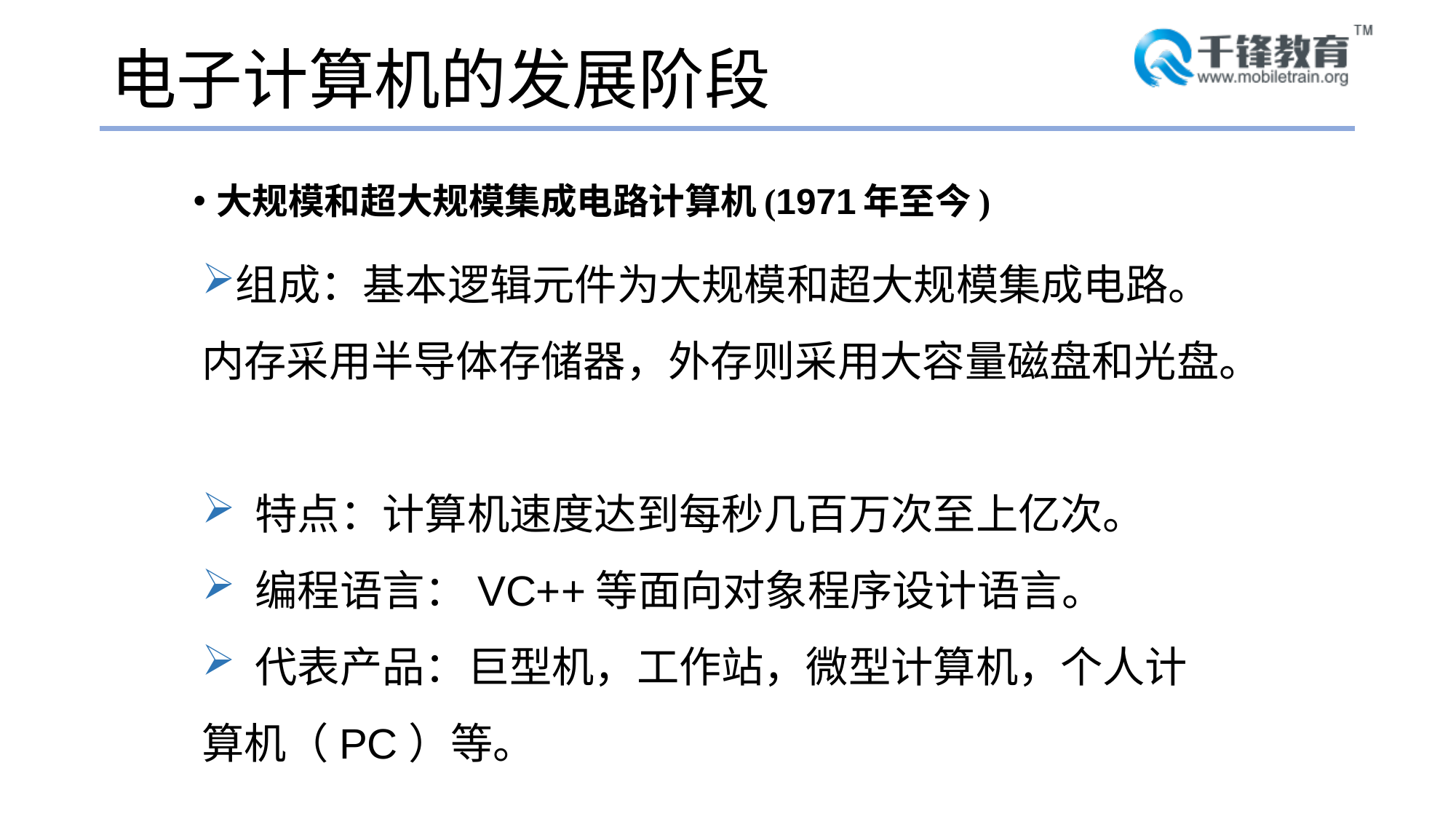

# 电子计算机的发展阶段
大规模和超大规模集成电路计算机(1971年至今)
组成：基本逻辑元件为大规模和超大规模集成电路。内存采用半导体存储器，外存则采用大容量磁盘和光盘。
 特点：计算机速度达到每秒几百万次至上亿次。
 编程语言：VC++等面向对象程序设计语言。
 代表产品：巨型机，工作站，微型计算机，个人计算机（PC）等。